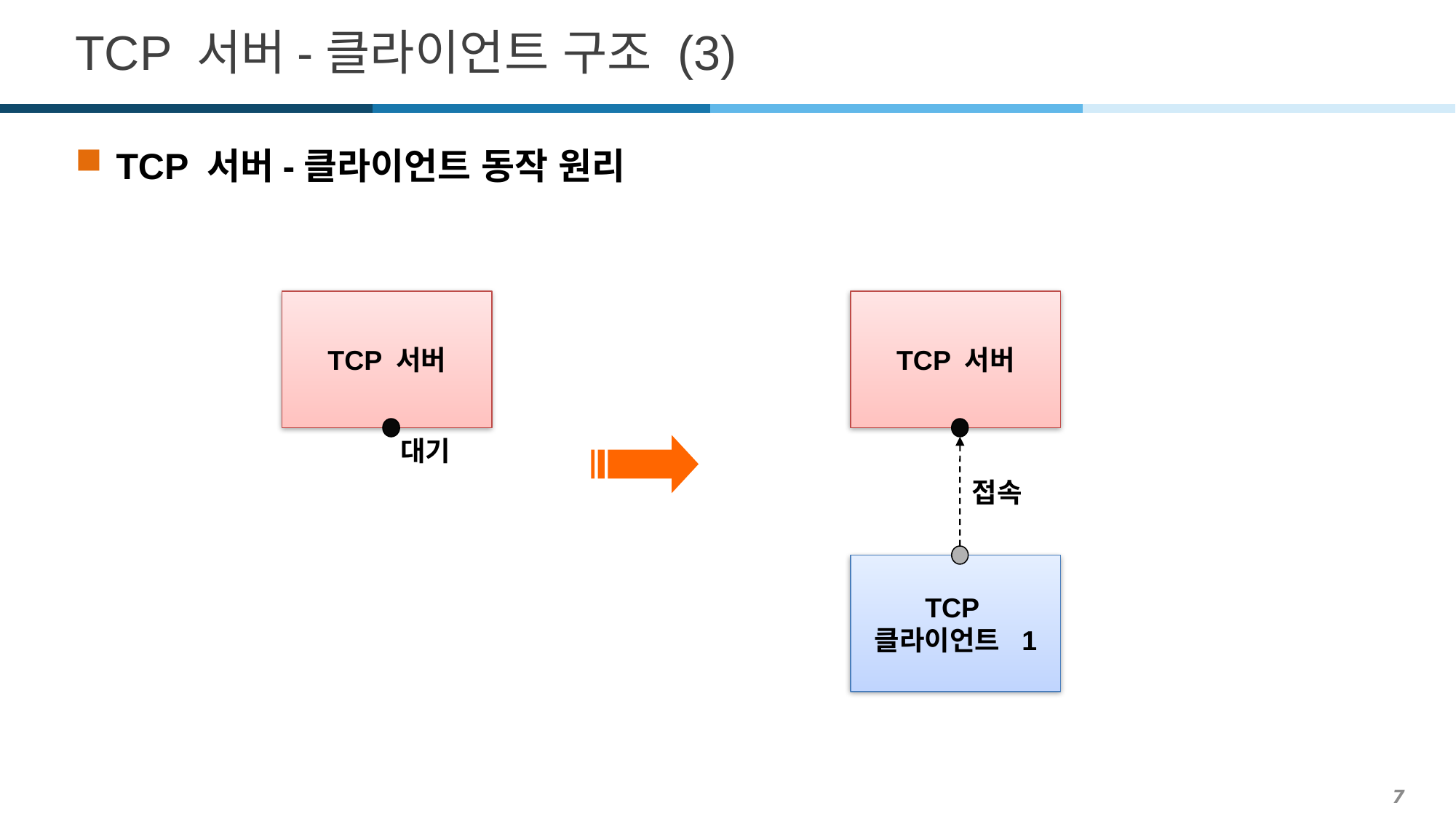

# TCP 서버-클라이언트 구조 (3)
TCP 서버-클라이언트 동작 원리
TCP 서버

대기
TCP 서버

접속

TCP
클라이언트  1